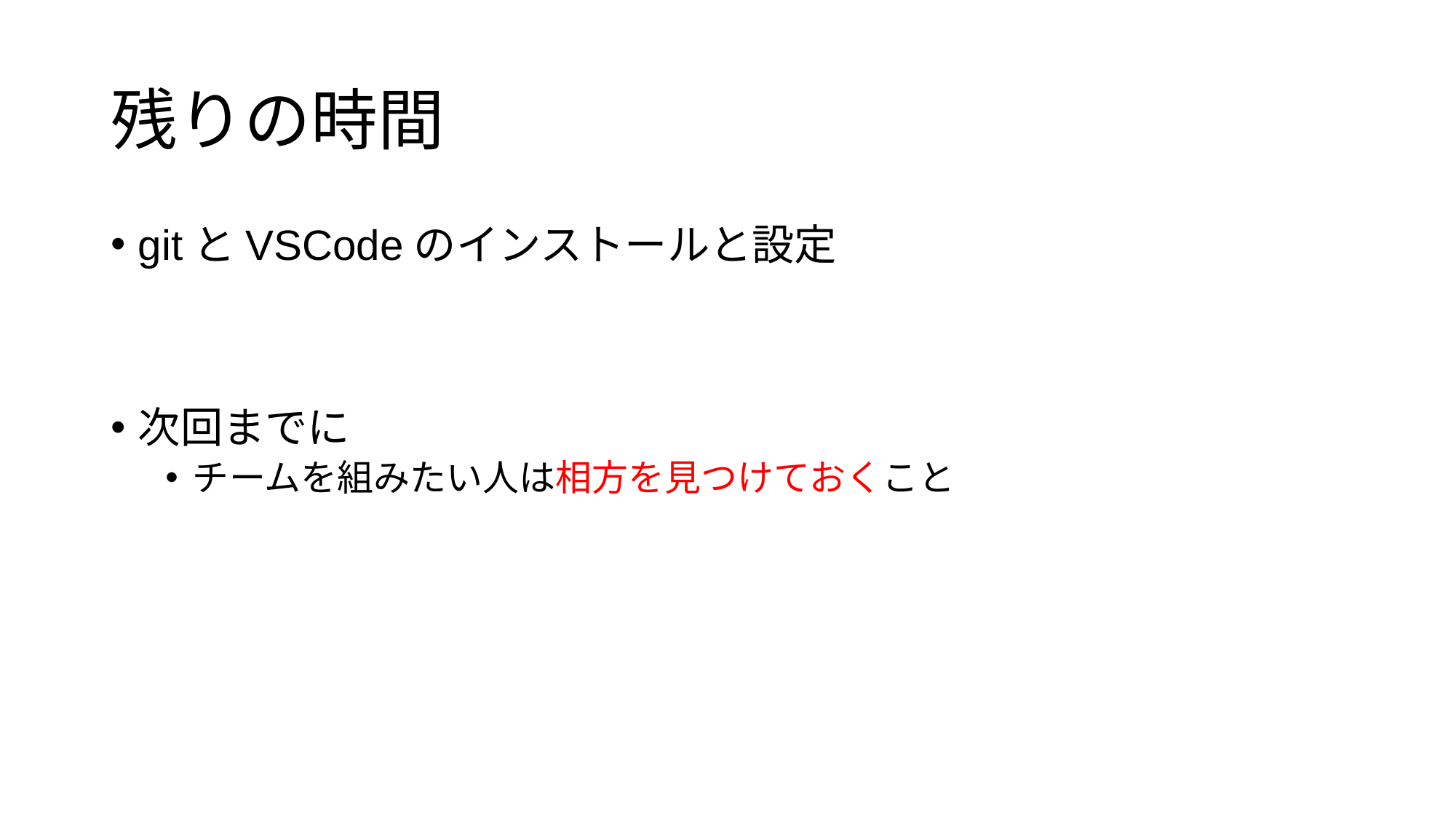

# 残りの時間
gitとVSCodeのインストールと設定

次回までに
チームを組みたい人は相方を見つけておくこと